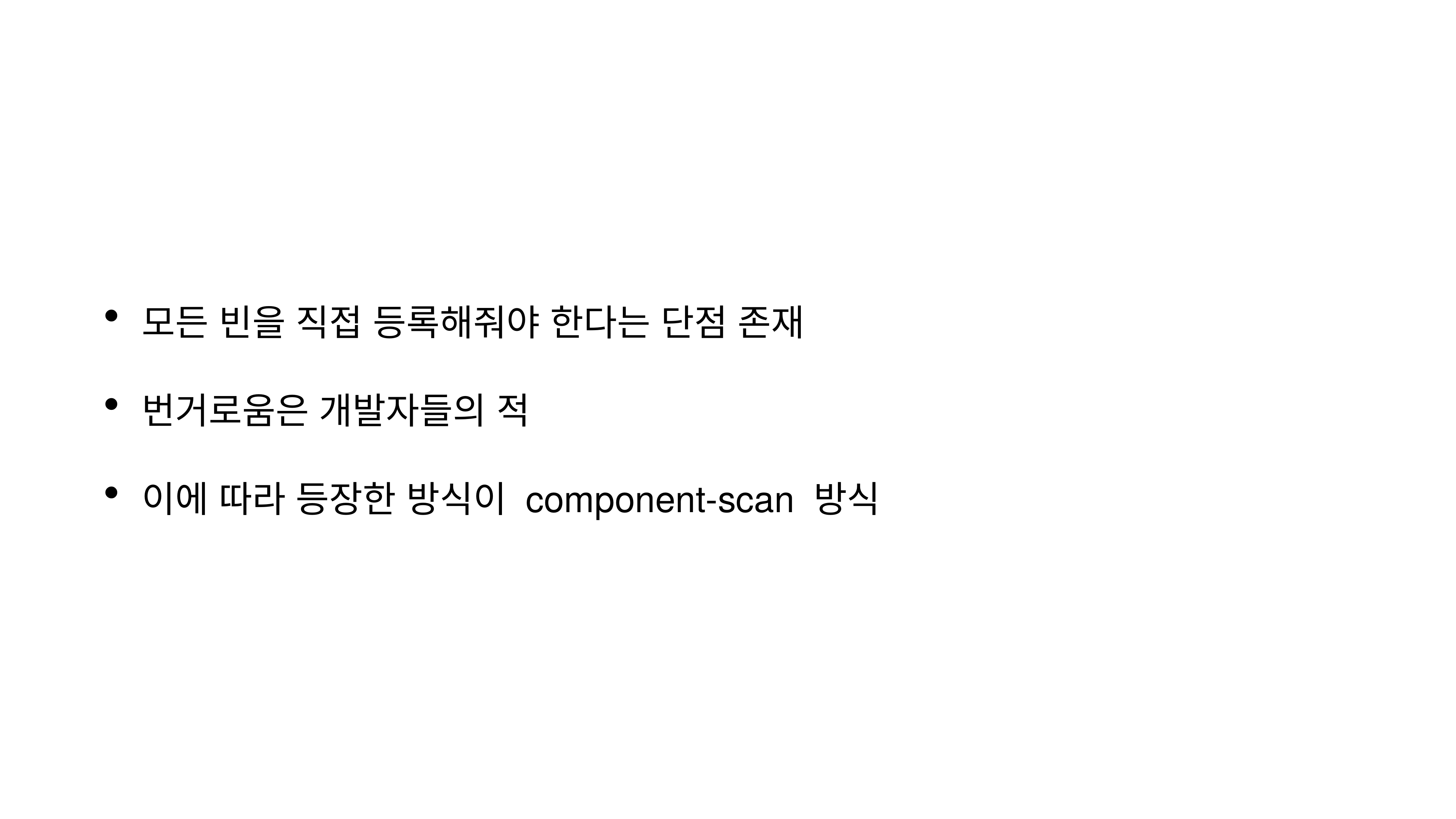

모든 빈을 직접 등록해줘야 한다는 단점 존재
번거로움은 개발자들의 적
이에 따라 등장한 방식이 component-scan 방식